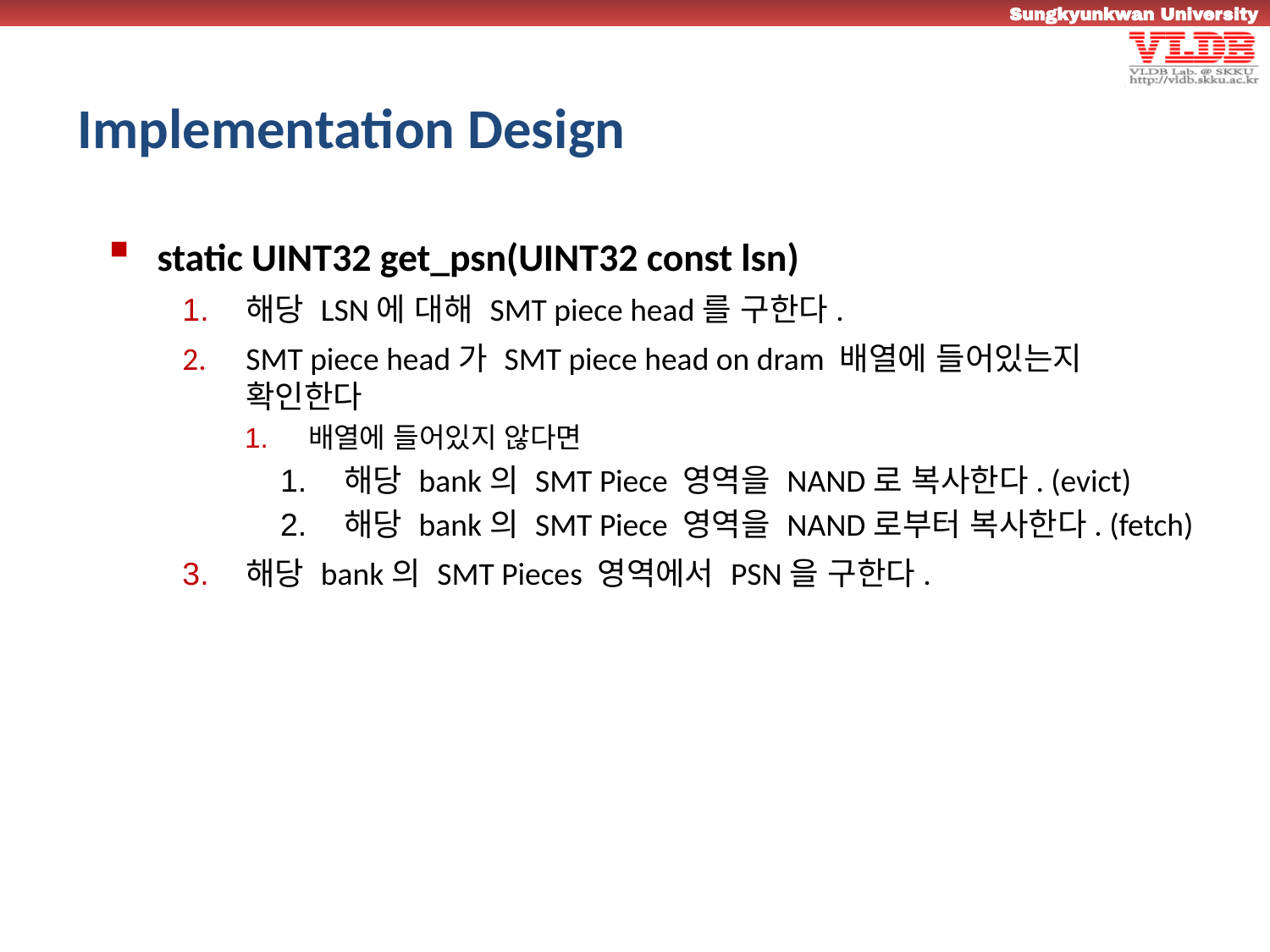

# Implementation Design
static UINT32 get_psn(UINT32 const lsn)
해당 LSN에 대해 SMT piece head를 구한다.
SMT piece head가 SMT piece head on dram 배열에 들어있는지 확인한다
배열에 들어있지 않다면
해당 bank의 SMT Piece 영역을 NAND로 복사한다. (evict)
해당 bank의 SMT Piece 영역을 NAND로부터 복사한다. (fetch)
해당 bank의 SMT Pieces 영역에서 PSN을 구한다.